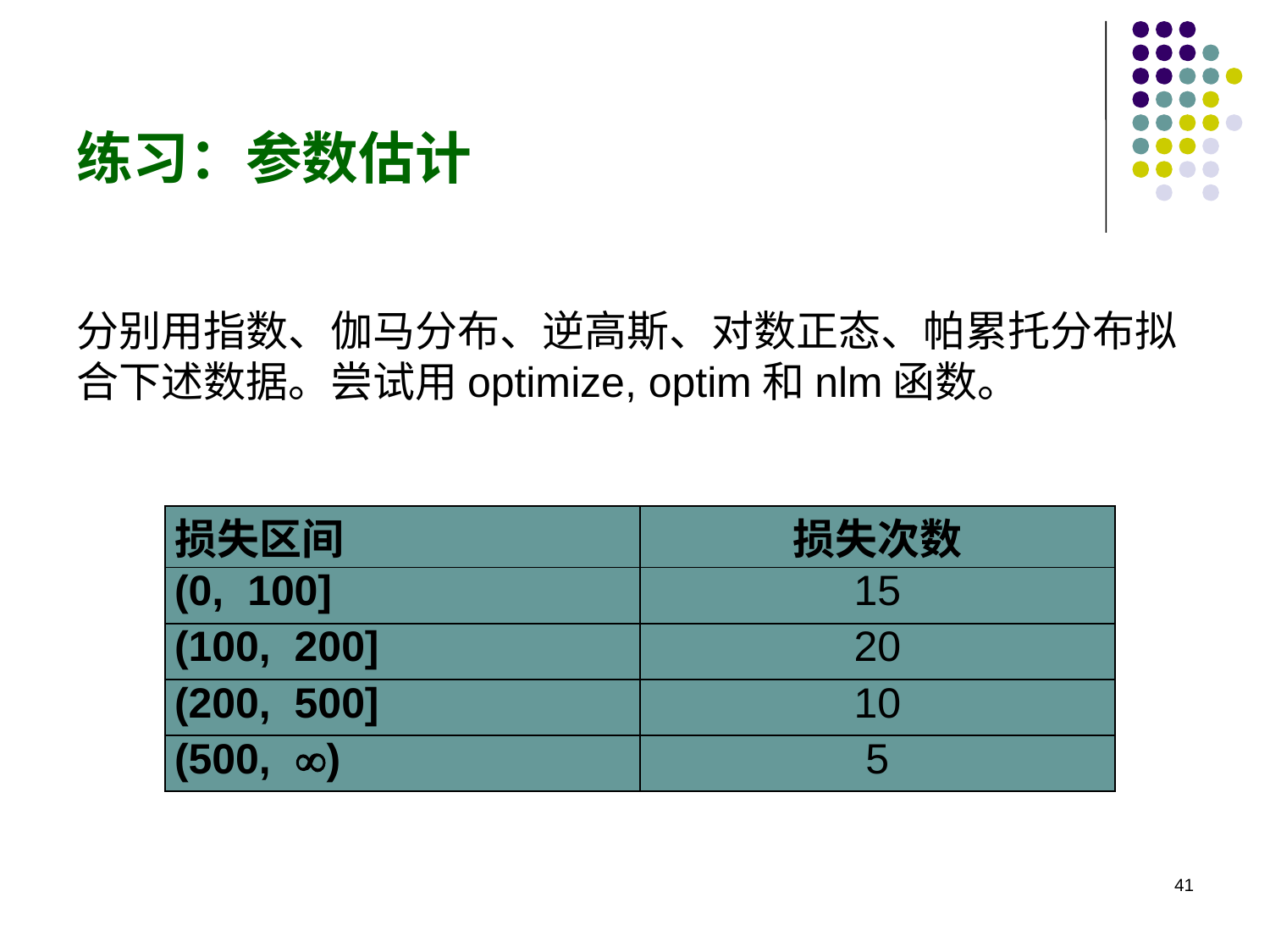

# 练习：参数估计

分别用指数、伽马分布、逆高斯、对数正态、帕累托分布拟合下述数据。尝试用optimize, optim和nlm函数。

| 损失区间 | 损失次数 |
| --- | --- |
| (0, 100] | 15 |
| (100, 200] | 20 |
| (200, 500] | 10 |
| (500, ∞) | 5 |
41